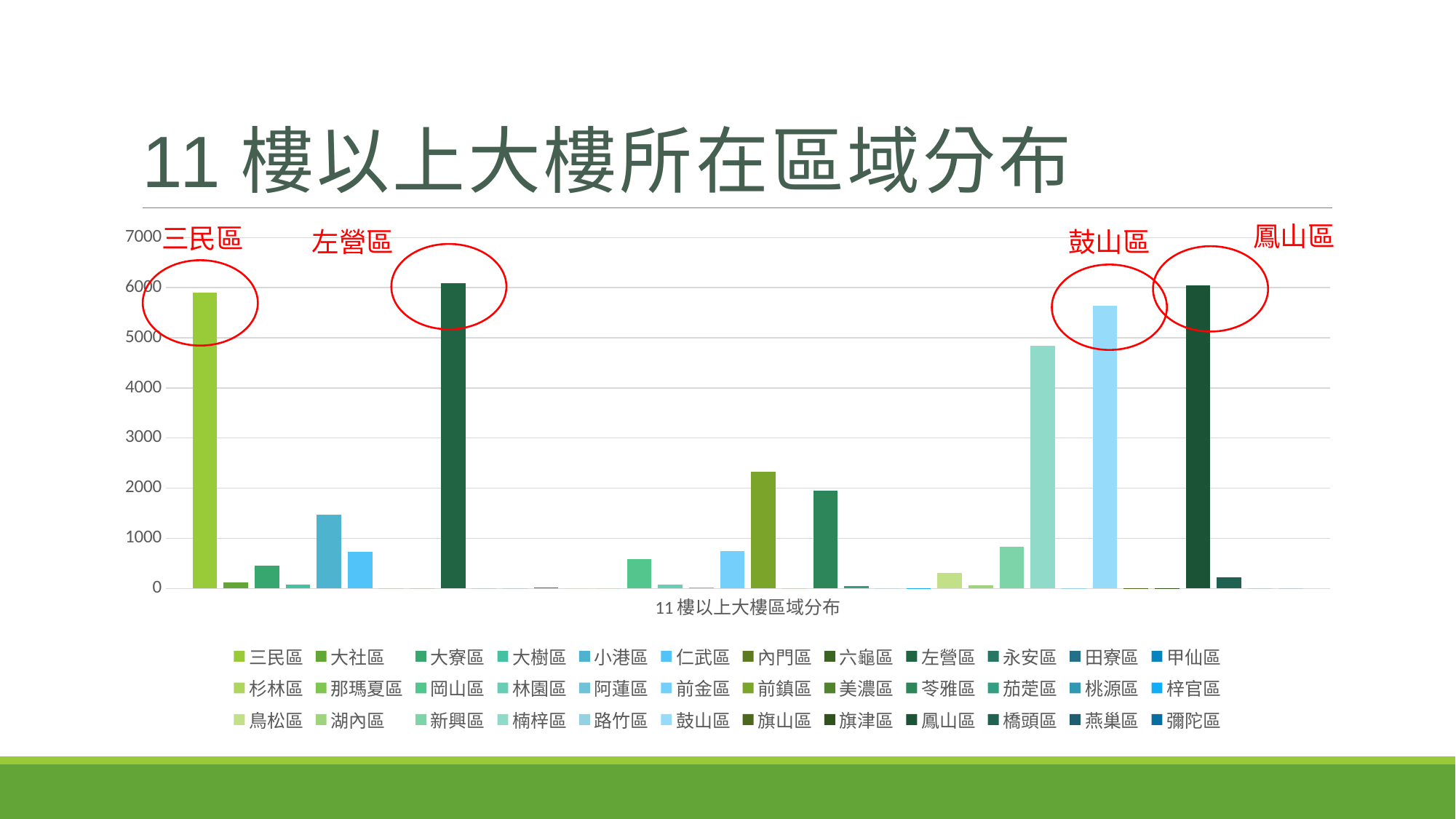

# 11樓以上大樓所在區域分布
鳳山區
三民區

### Chart

| Category | 三民區 | 大社區 | 大寮區 | 大樹區 | 小港區 | 仁武區 | 內門區 | 六龜區 | 左營區 | 永安區 | 田寮區 | 甲仙區 | 杉林區 | 那瑪夏區 | 岡山區 | 林園區 | 阿蓮區 | 前金區 | 前鎮區 | 美濃區 | 苓雅區 | 茄萣區 | 桃源區 | 梓官區 | 鳥松區 | 湖內區 | 新興區 | 楠梓區 | 路竹區 | 鼓山區 | 旗山區 | 旗津區 | 鳳山區 | 橋頭區 | 燕巢區 | 彌陀區 |
|---|---|---|---|---|---|---|---|---|---|---|---|---|---|---|---|---|---|---|---|---|---|---|---|---|---|---|---|---|---|---|---|---|---|---|---|---|
| 11樓以上大樓區域分布 | 5903.0 | 122.0 | 451.0 | 82.0 | 1473.0 | 729.0 | 0.0 | 0.0 | 6094.0 | 0.0 | 0.0 | 13.0 | 0.0 | 0.0 | 581.0 | 78.0 | 14.0 | 747.0 | 2329.0 | 0.0 | 1956.0 | 43.0 | 0.0 | 5.0 | 305.0 | 56.0 | 837.0 | 4839.0 | 8.0 | 5632.0 | 10.0 | 1.0 | 6041.0 | 224.0 | 0.0 | 0.0 |
左營區
鼓山區